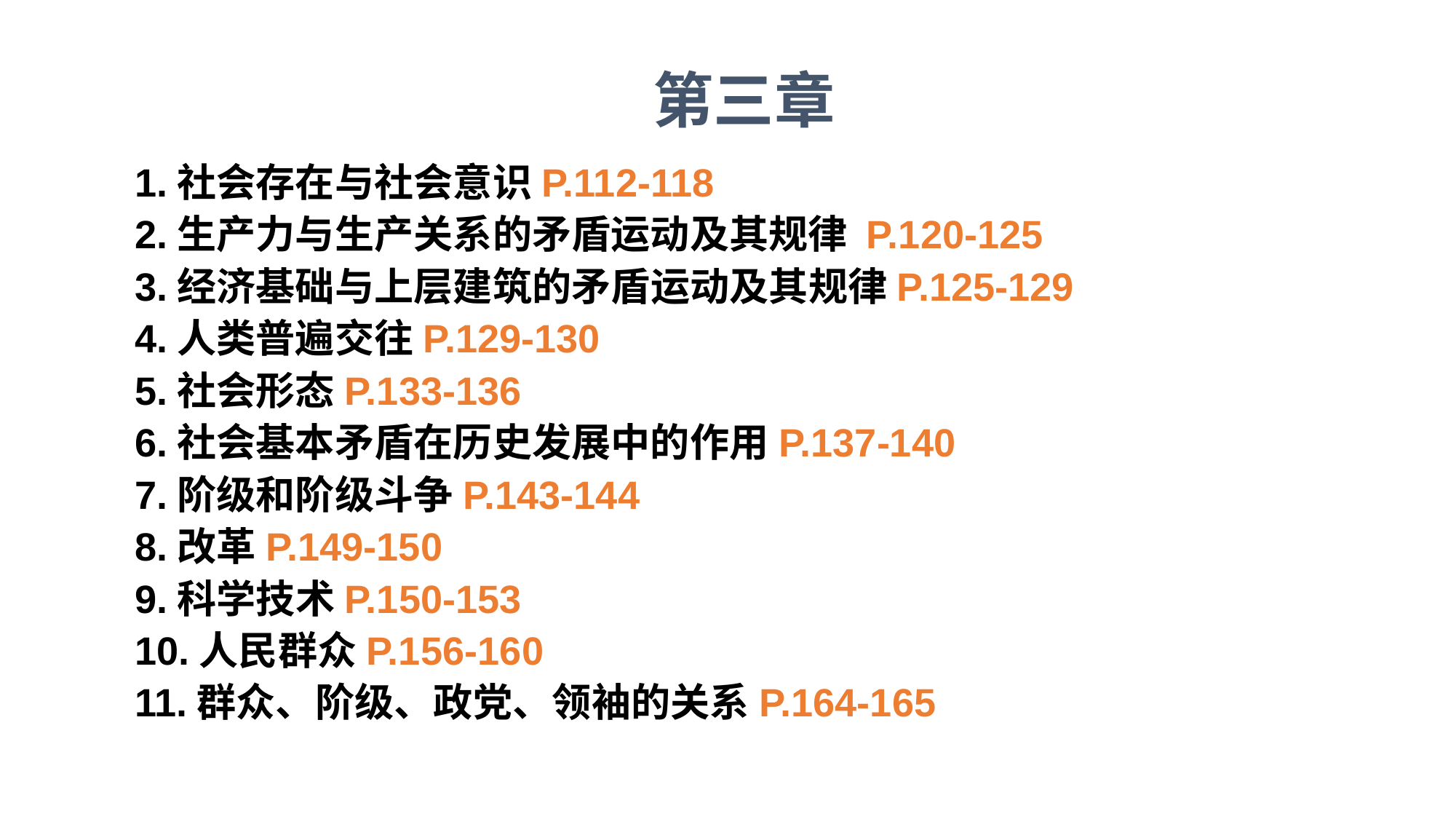

第三章
1.社会存在与社会意识P.112-118
2.生产力与生产关系的矛盾运动及其规律 P.120-125
3.经济基础与上层建筑的矛盾运动及其规律P.125-129
4.人类普遍交往P.129-130
5.社会形态P.133-136
6.社会基本矛盾在历史发展中的作用P.137-140
7.阶级和阶级斗争P.143-144
8.改革P.149-150
9.科学技术P.150-153
10.人民群众P.156-160
11.群众、阶级、政党、领袖的关系P.164-165